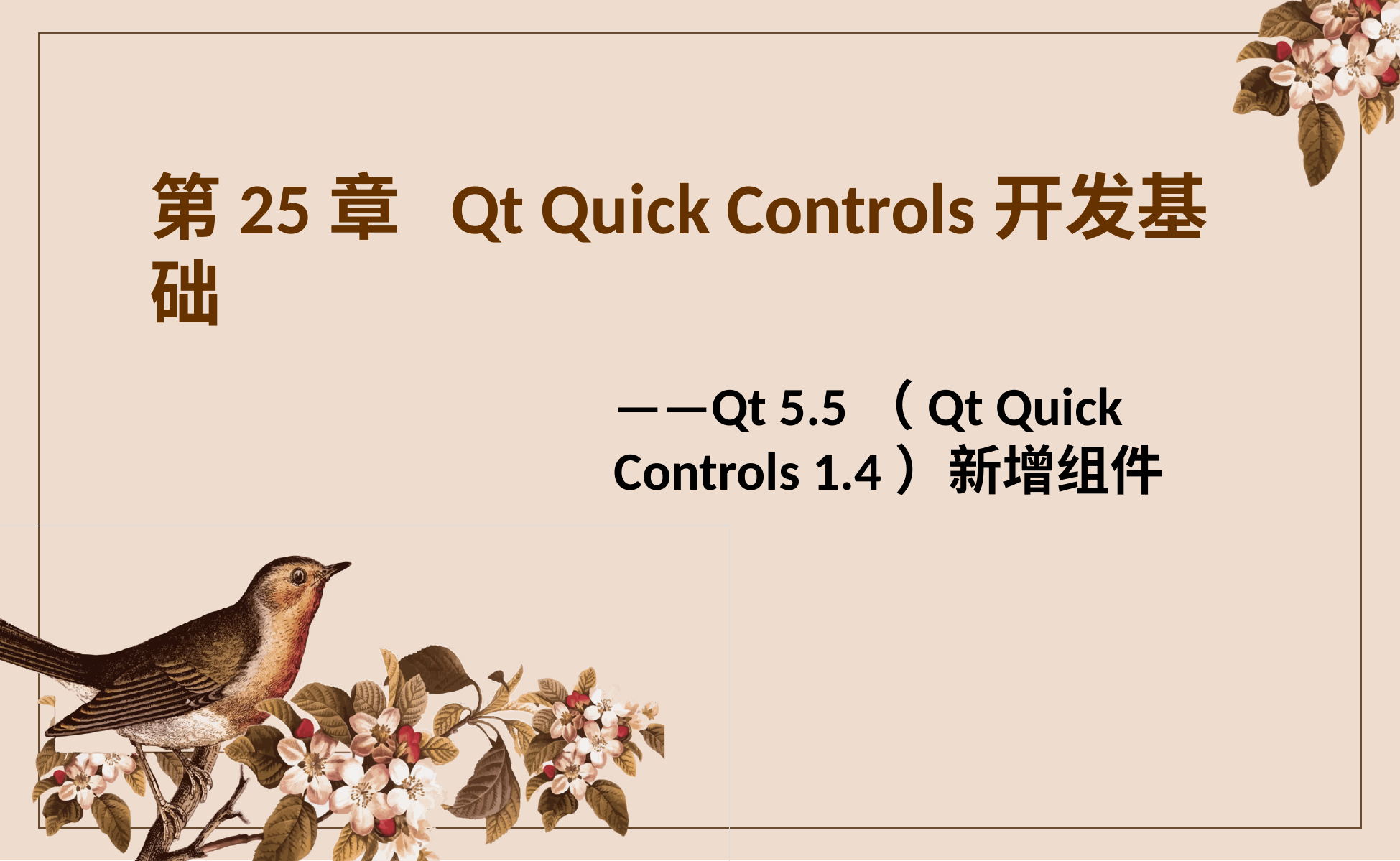

第25章  Qt Quick Controls开发基础
——Qt 5.5（Qt Quick Controls 1.4）新增组件